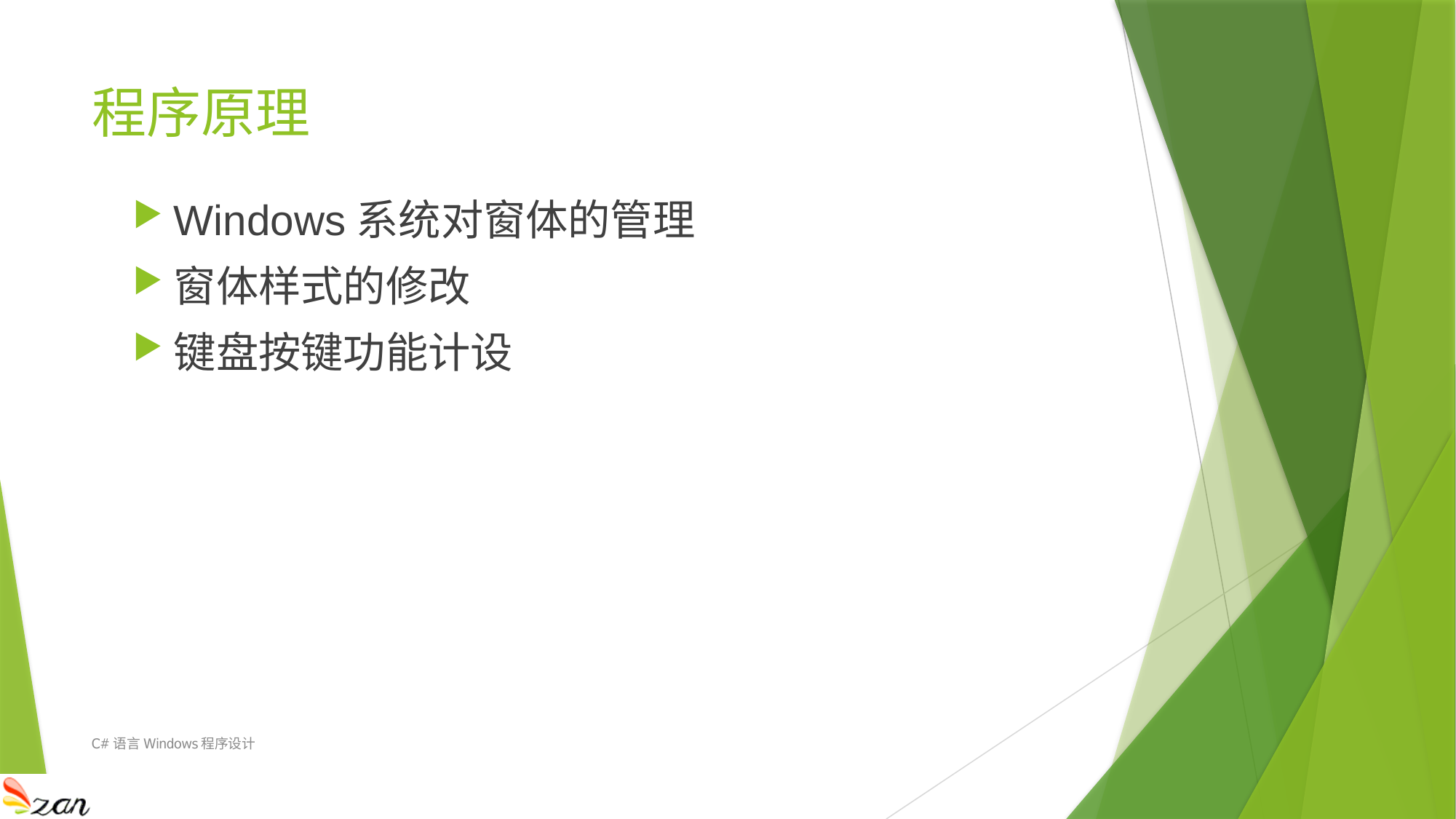

# 程序原理
Windows系统对窗体的管理
窗体样式的修改
键盘按键功能计设
C#语言Windows程序设计